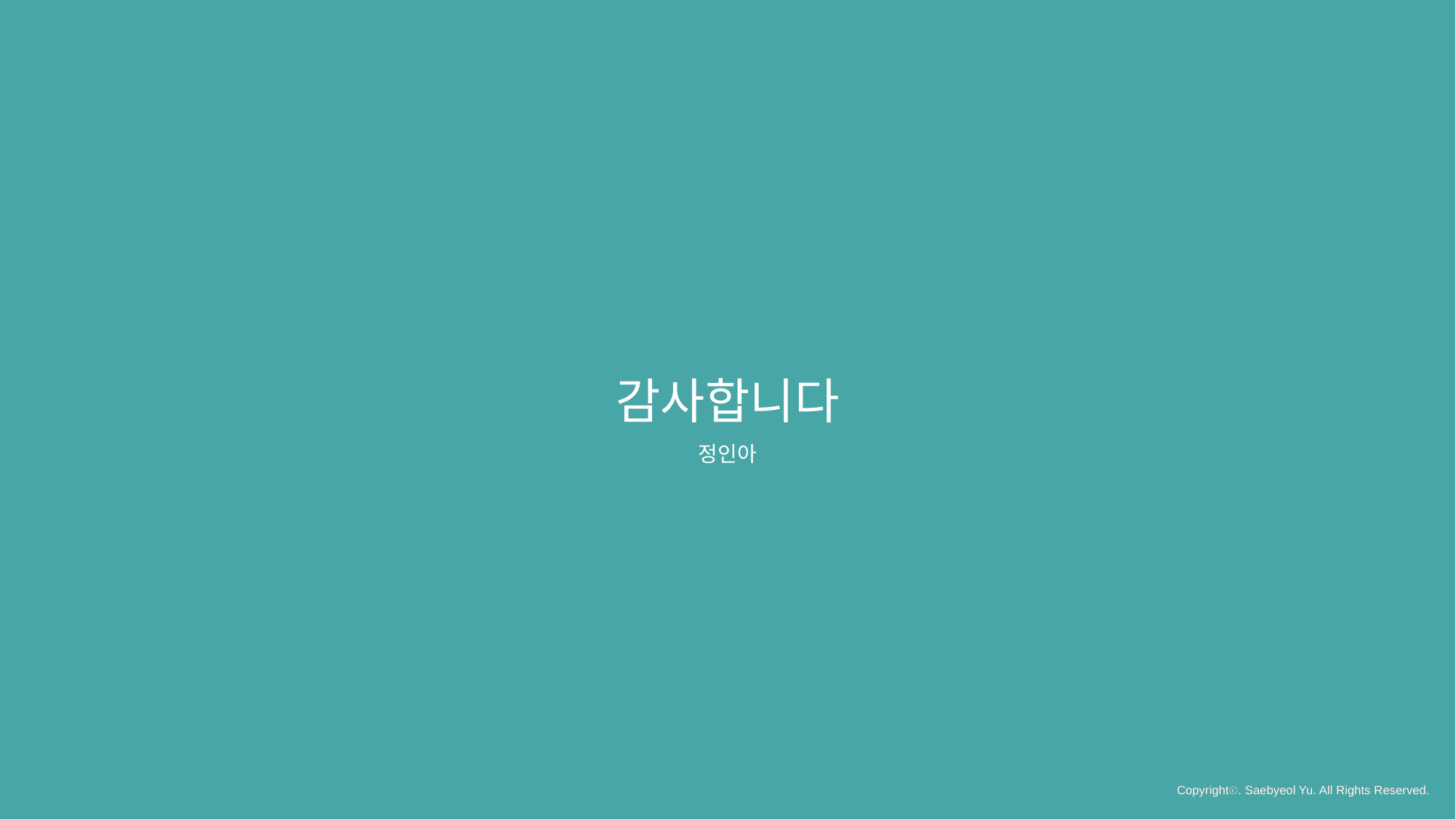

감사합니다
정인아
Copyrightⓒ. Saebyeol Yu. All Rights Reserved.